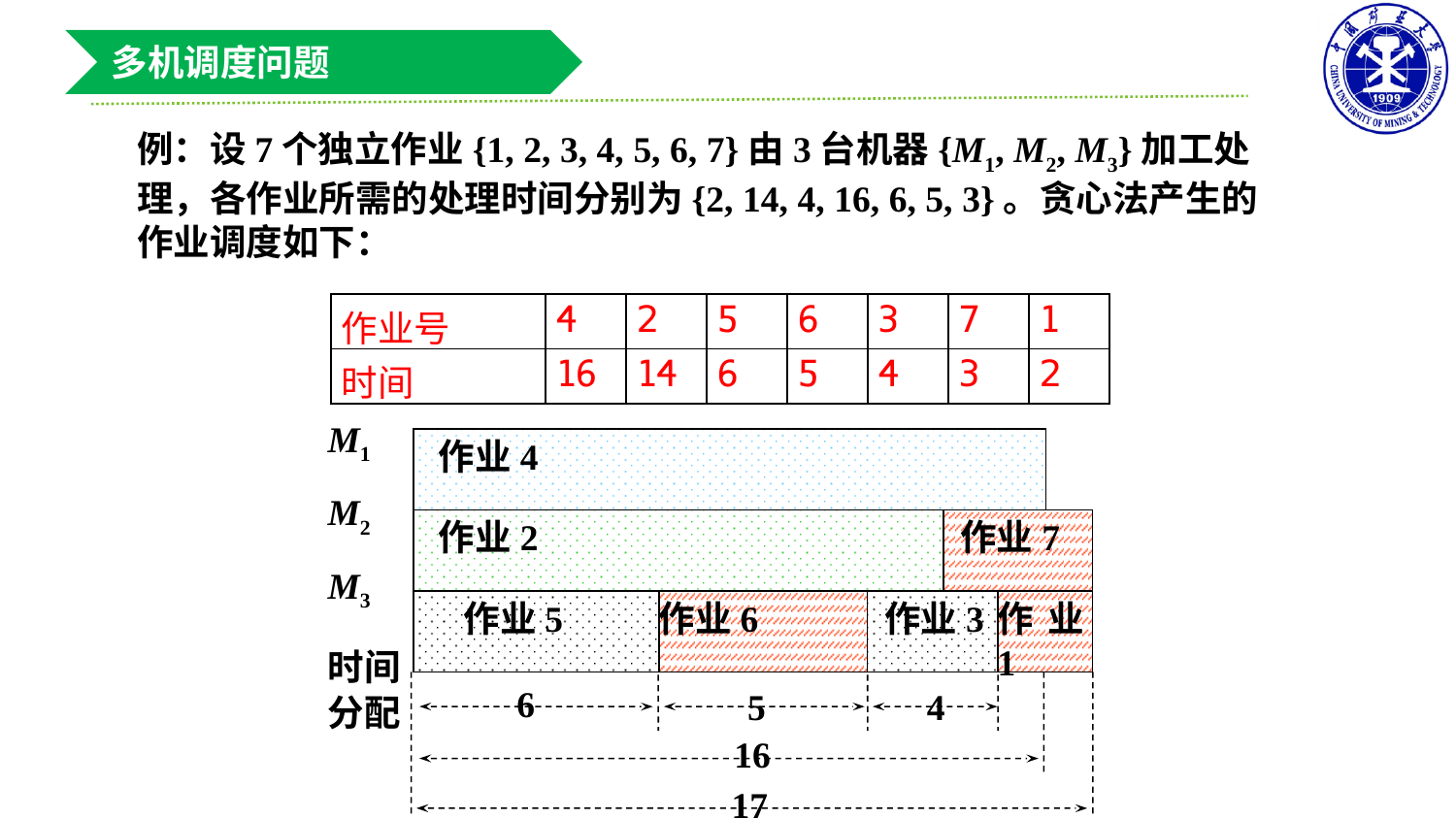

多机调度问题
例：设7个独立作业{1, 2, 3, 4, 5, 6, 7}由3台机器{M1, M2, M3}加工处理，各作业所需的处理时间分别为{2, 14, 4, 16, 6, 5, 3}。贪心法产生的作业调度如下：
| 作业号 | 4 | 2 | 5 | 6 | 3 | 7 | 1 |
| --- | --- | --- | --- | --- | --- | --- | --- |
| 时间 | 16 | 14 | 6 | 5 | 4 | 3 | 2 |
M1
M2
M3
时间
分配
  作业4
  作业2
 作业7
     作业5
作业6
 作业3
作业1

6
5
4

16

17